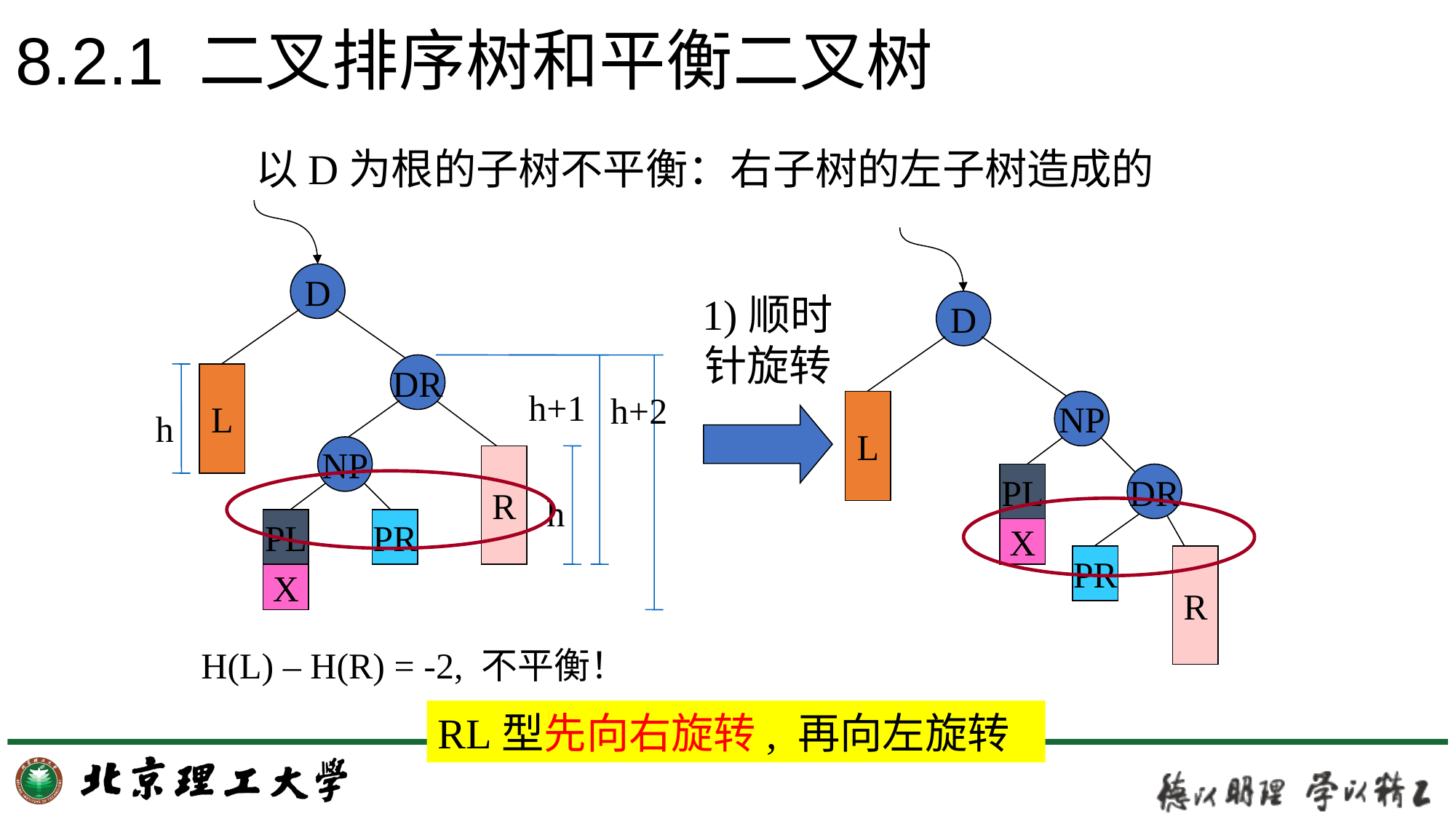

# 8.2.1 二叉排序树和平衡二叉树
以D为根的子树不平衡：右子树的左子树造成的
D

DR
L

NP
R

PL
PR
D

L
NP

PL
X
DR

PR
R
1)顺时针旋转

h+1

h+2

h

h

X
H(L) – H(R) = -2, 不平衡！
RL型先向右旋转, 再向左旋转